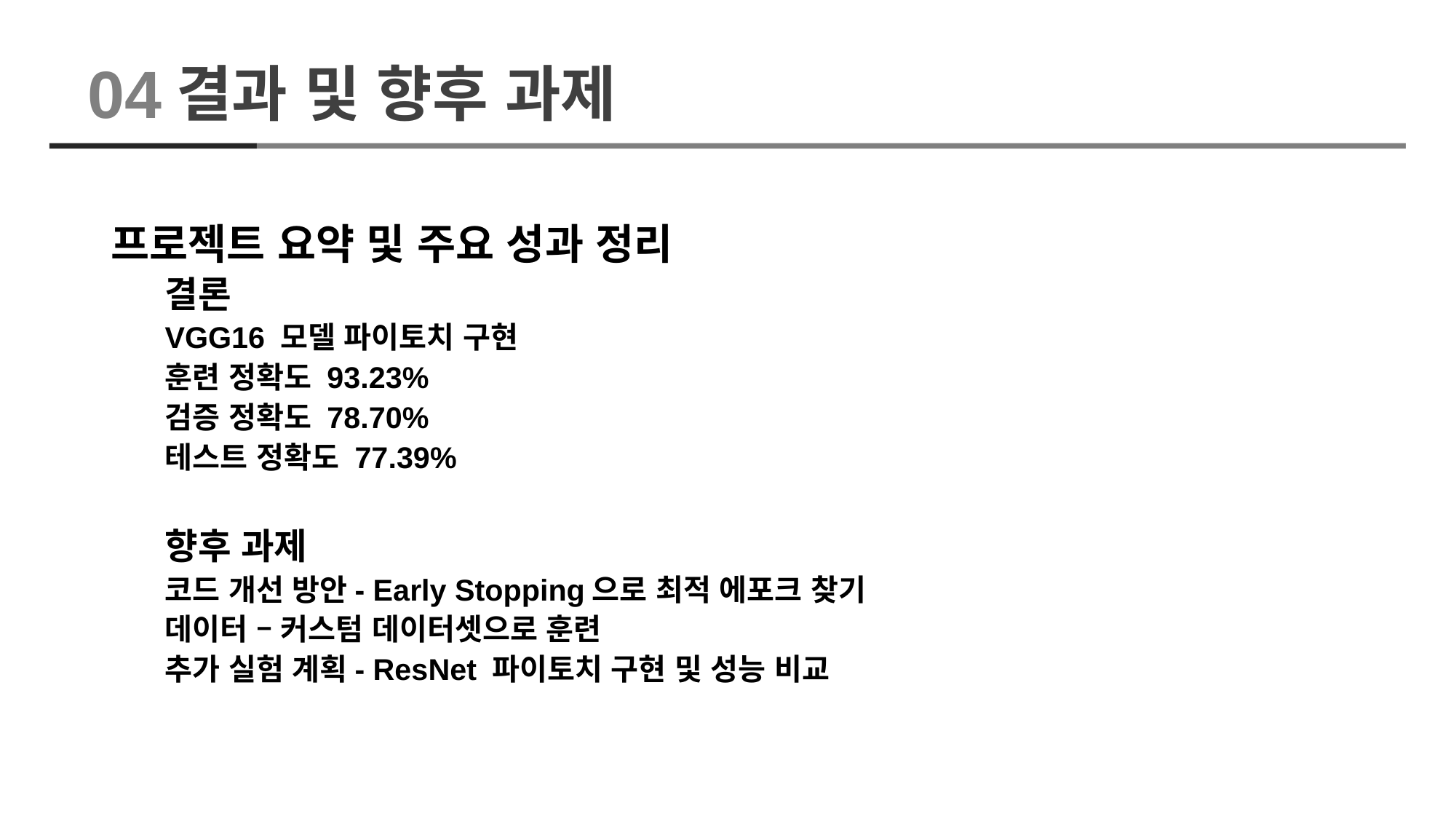

04
결과 및 향후 과제

프로젝트 요약 및 주요 성과 정리
결론
	VGG16 모델 파이토치 구현
	훈련 정확도 93.23%
	검증 정확도 78.70%
	테스트 정확도 77.39%

향후 과제
	코드 개선 방안- Early Stopping으로 최적 에포크 찾기
	데이터 – 커스텀 데이터셋으로 훈련
	추가 실험 계획- ResNet 파이토치 구현 및 성능 비교